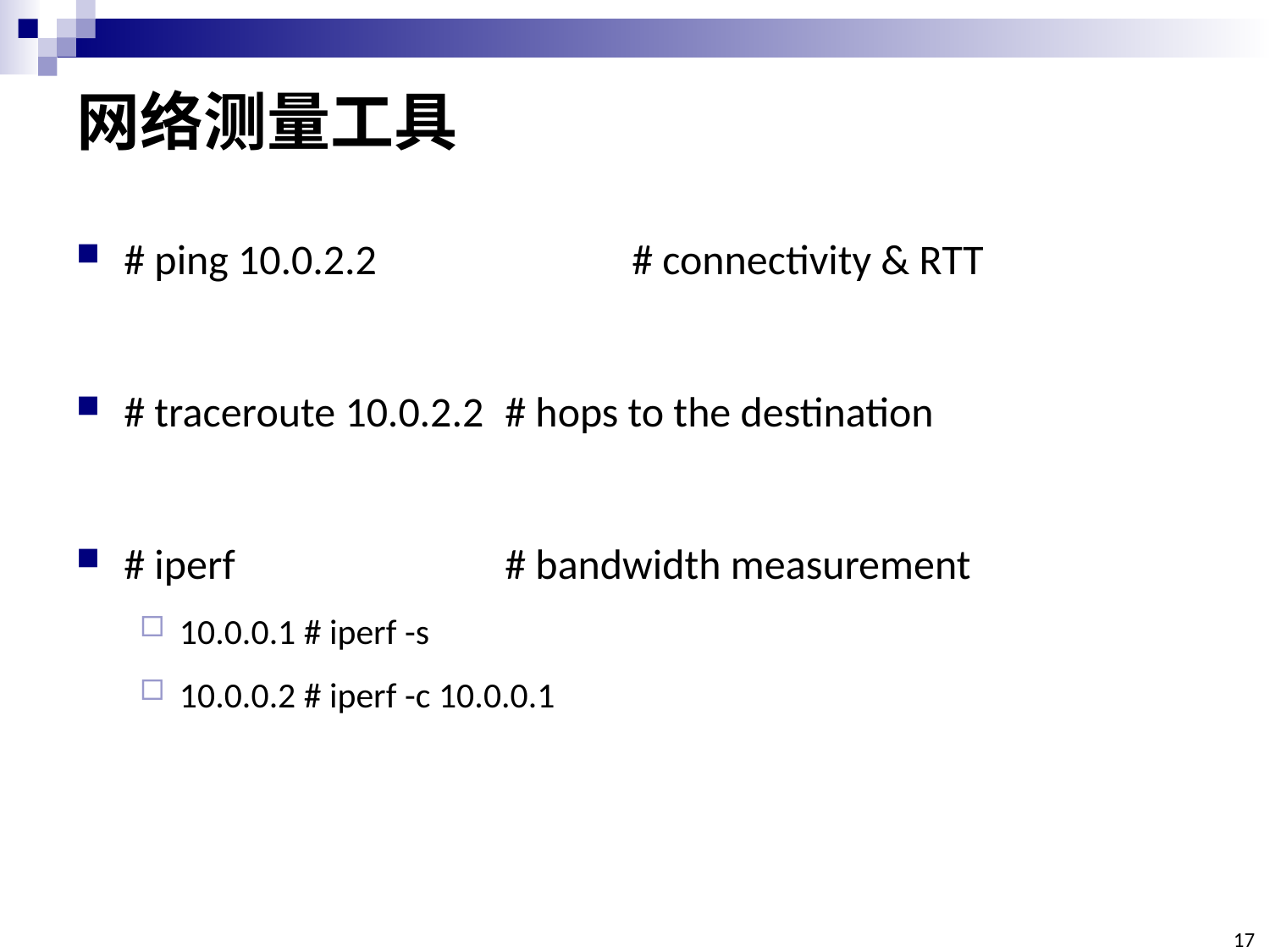

# 网络测量工具
# ping 10.0.2.2 		# connectivity & RTT

# traceroute 10.0.2.2 	# hops to the destination

# iperf 			# bandwidth measurement
10.0.0.1 # iperf -s
10.0.0.2 # iperf -c 10.0.0.1

17